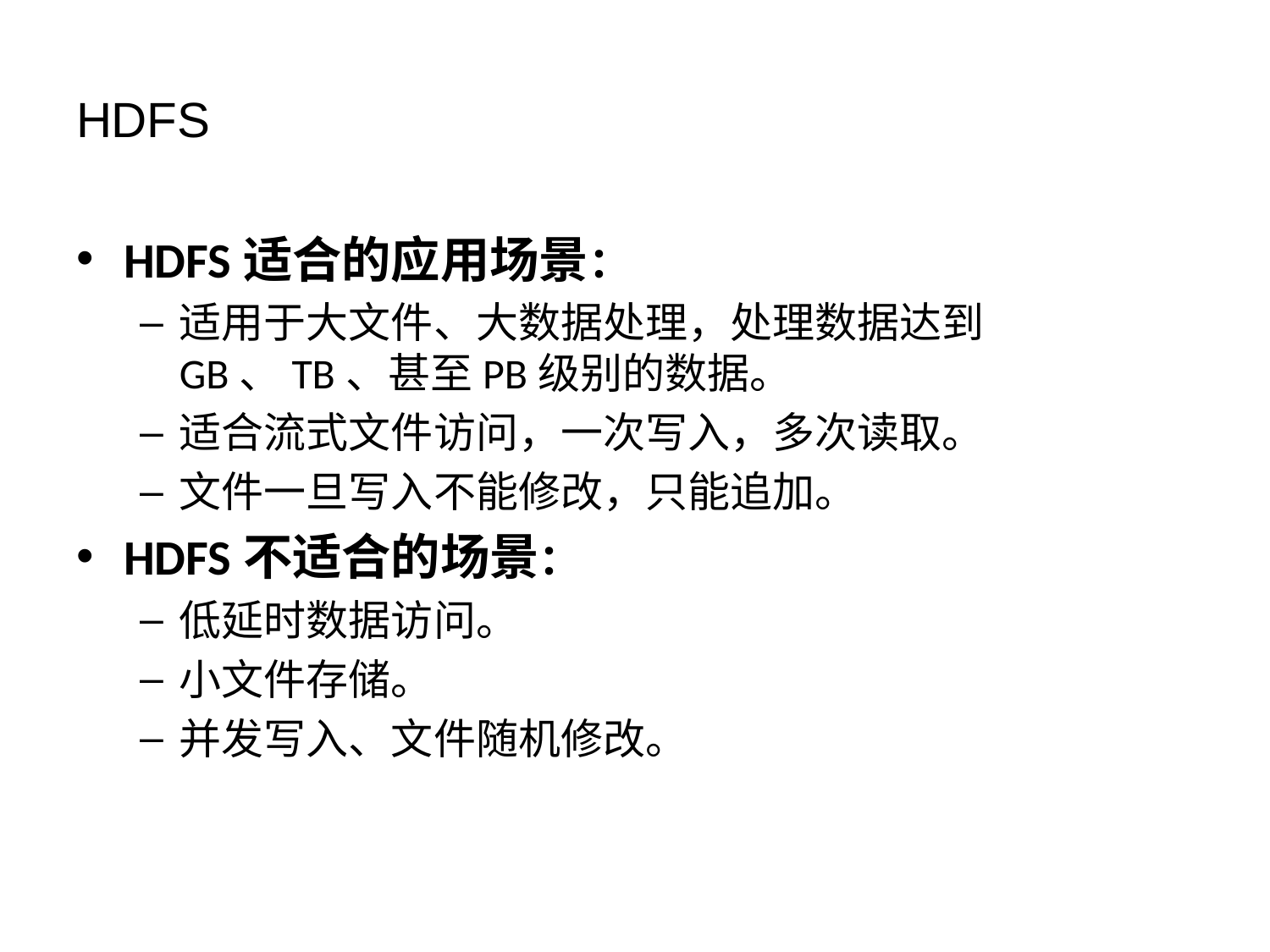

# HDFS
HDFS适合的应用场景：
适用于大文件、大数据处理，处理数据达到 GB、TB、甚至PB级别的数据。
适合流式文件访问，一次写入，多次读取。
文件一旦写入不能修改，只能追加。
HDFS不适合的场景：
低延时数据访问。
小文件存储。
并发写入、文件随机修改。